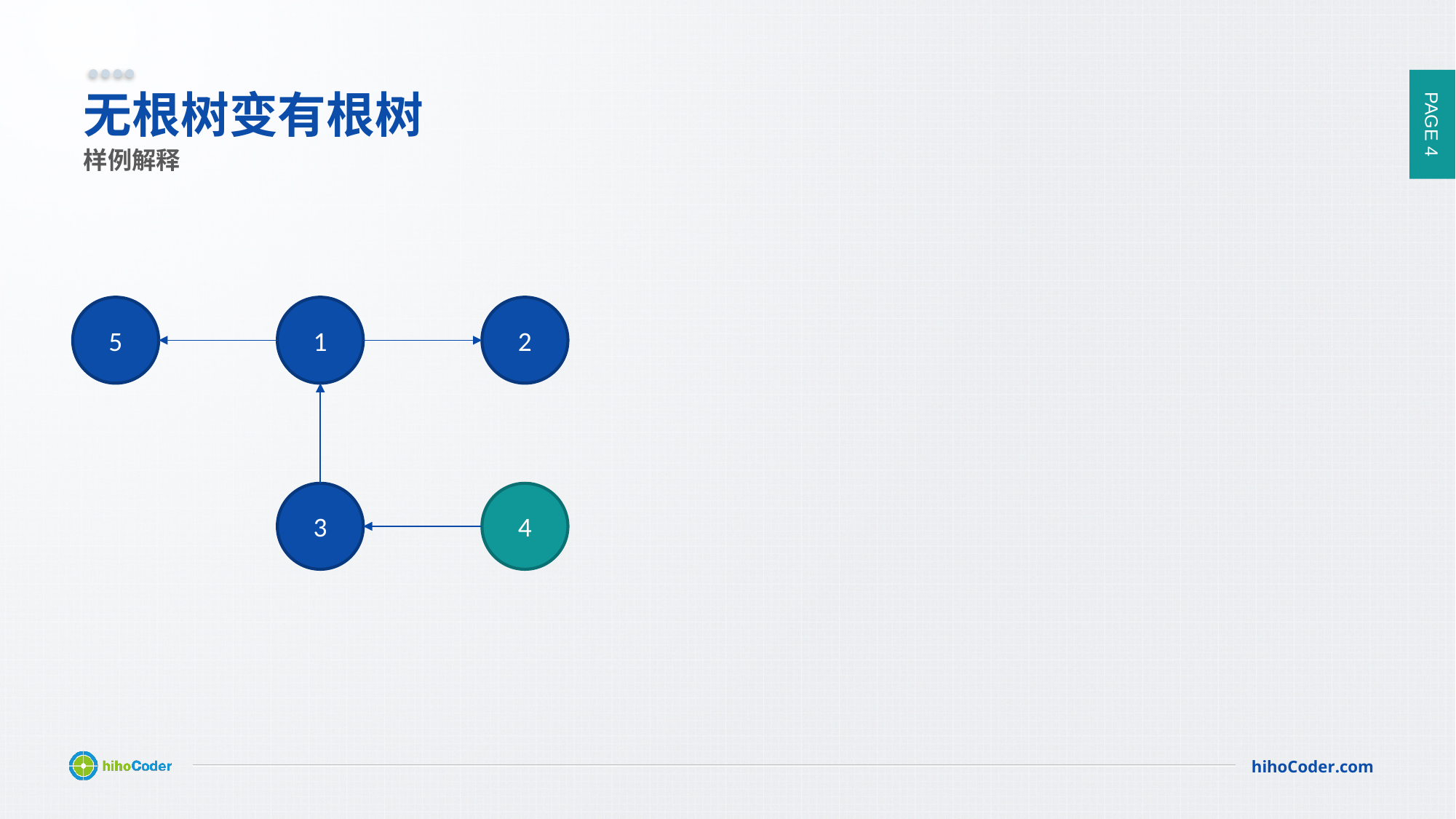

# 无根树变有根树
样例解释

5
1
2
3
4